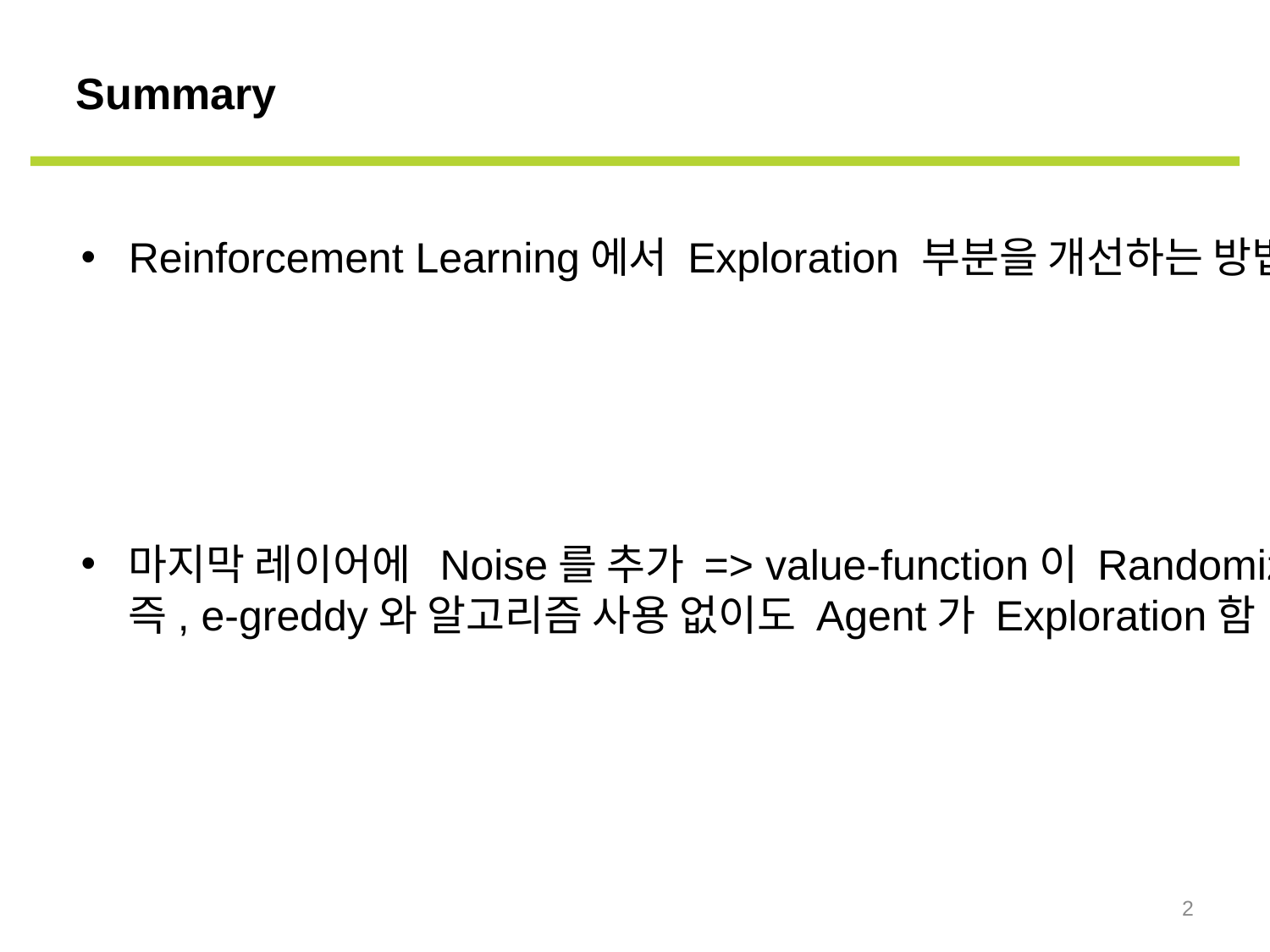

Summary
Reinforcement Learning에서 Exploration 부분을 개선하는 방법

마지막 레이어에  Noise를 추가 => value-function이 Randomize 즉, e-greddy와 알고리즘 사용 없이도 Agent가 Exploration함
2